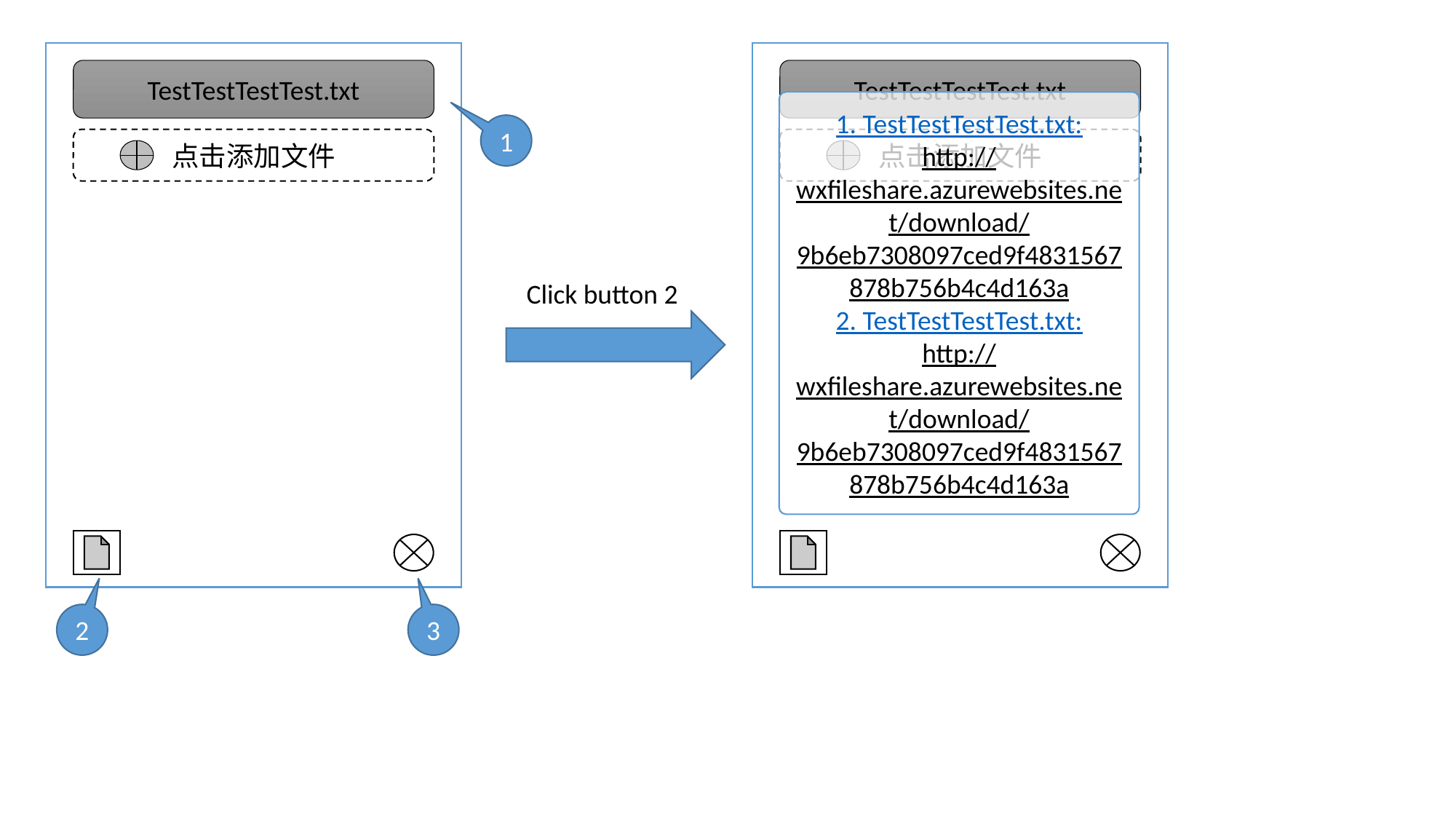

TestTestTestTest.txt
TestTestTestTest.txt
1. TestTestTestTest.txt:
http://wxfileshare.azurewebsites.net/download/9b6eb7308097ced9f4831567878b756b4c4d163a
2. TestTestTestTest.txt:
http://wxfileshare.azurewebsites.net/download/9b6eb7308097ced9f4831567878b756b4c4d163a
1
点击添加文件

点击添加文件

Click button 2

2
3